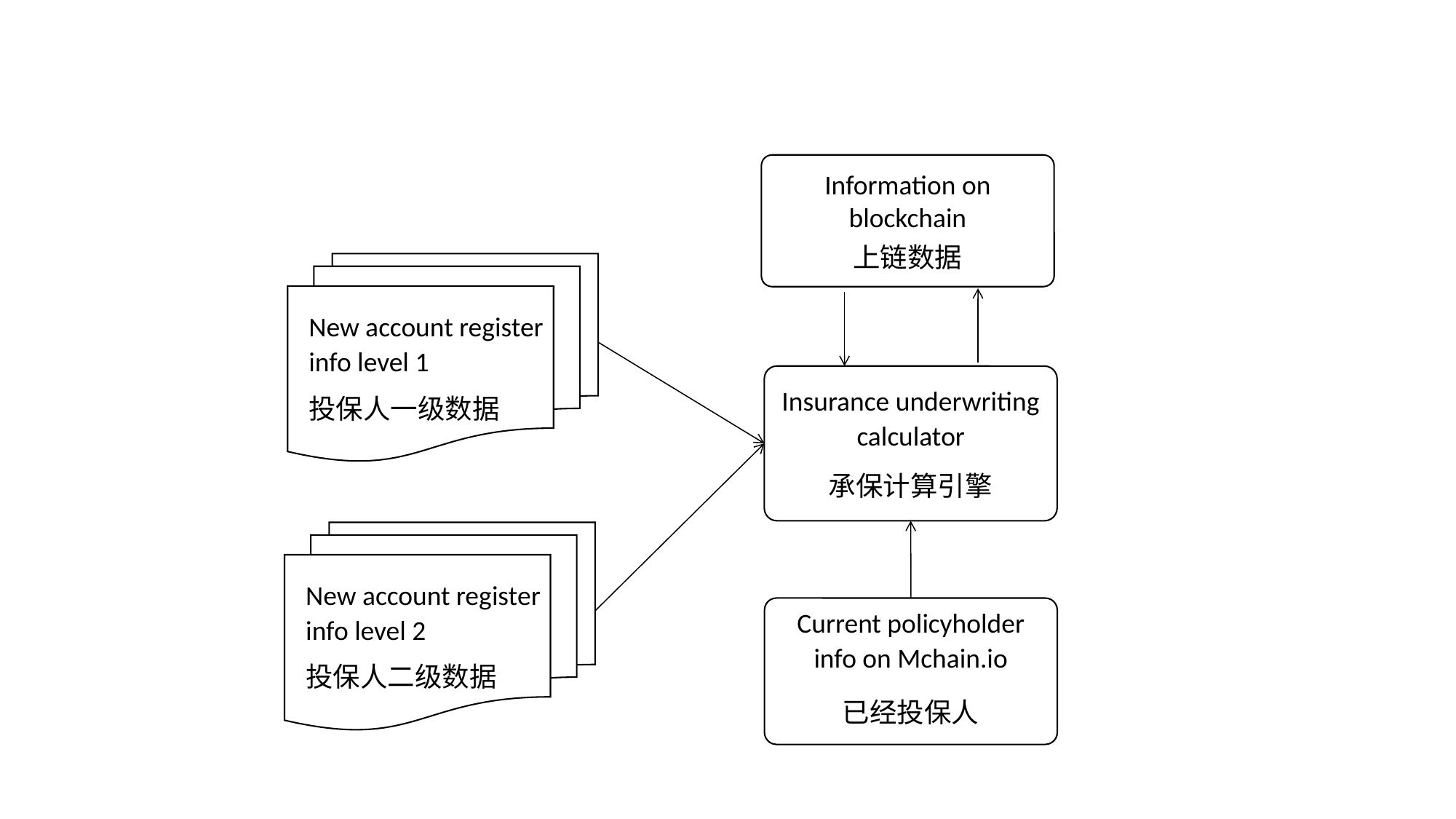

Information on blockchain
上链数据

New account register info level 1
投保人一级数据

Insurance underwriting calculator
承保计算引擎

New account register info level 2
投保人二级数据

Current policyholder info on Mchain.io
已经投保人